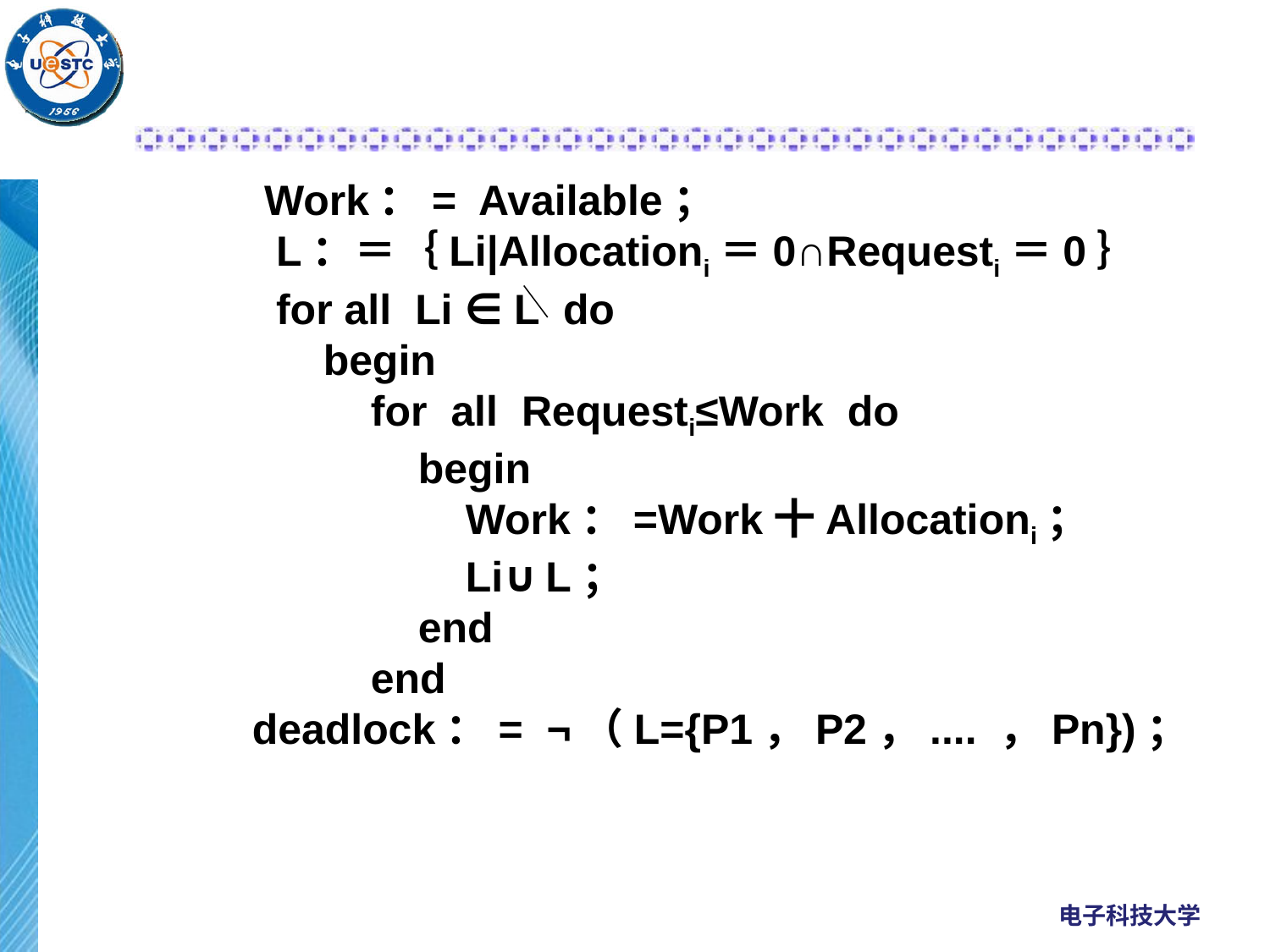

Work：=  Available；
              L：＝｛Li|Allocationi＝0∩Requesti＝0｝
              for all  Li ∈ L  do
                  begin
                      for  all  Requesti≤Work  do
                          begin
                              Work：=Work十Allocationi；
                              Li∪L；
                          end
                      end
            deadlock：=  ¬（L={P1，P2，.... ，Pn})；